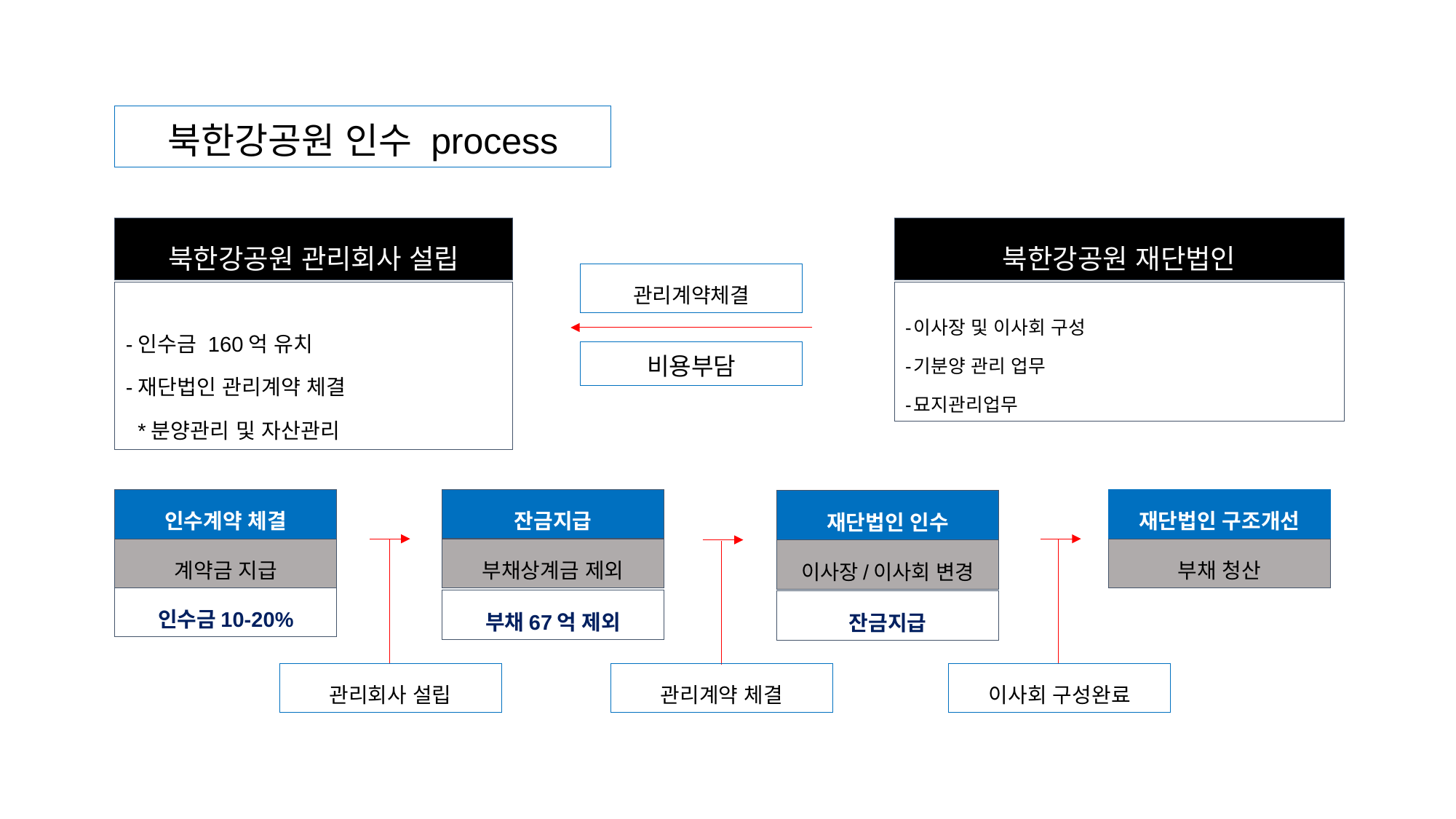

# 북한강공원 인수 process
북한강공원 관리회사 설립
북한강공원 재단법인
관리계약체결

-이사장 및 이사회 구성
-기분양 관리 업무
-묘지관리업무

-인수금 160억 유치
-재단법인 관리계약 체결
  *분양관리 및 자산관리

비용부담
잔금지급
재단법인 구조개선
인수계약 체결
재단법인 인수
부채상계금 제외
부채 청산
계약금 지급
이사장/이사회 변경
인수금10-20%
부채67억 제외
잔금지급
관리회사 설립
관리계약 체결
이사회 구성완료